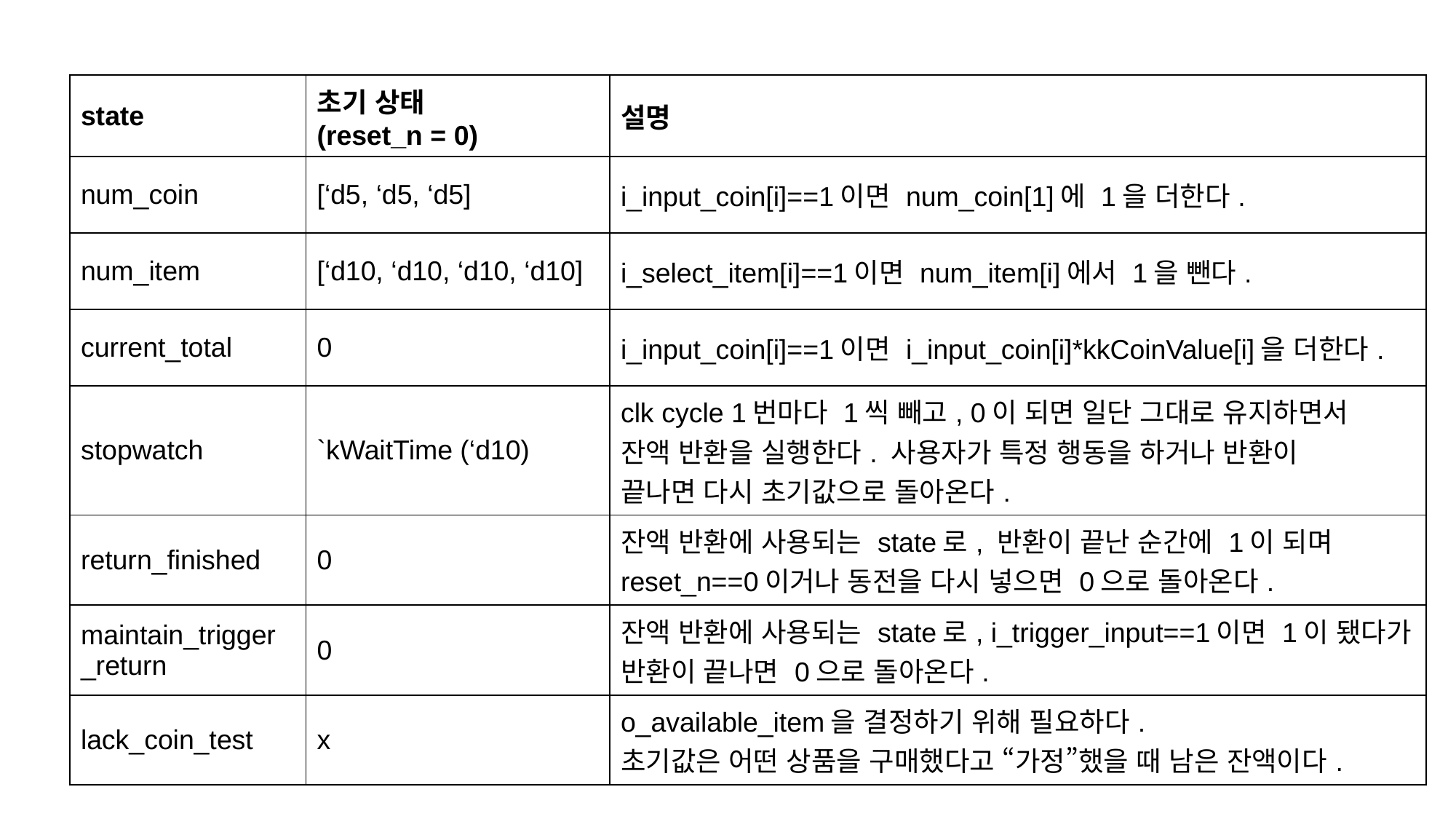

| state | 초기 상태 (reset\_n = 0) | 설명 |
| --- | --- | --- |
| num\_coin | [‘d5, ‘d5, ‘d5] | i\_input\_coin[i]==1이면 num\_coin[1]에 1을 더한다. |
| num\_item | [‘d10, ‘d10, ‘d10, ‘d10] | i\_select\_item[i]==1이면 num\_item[i]에서 1을 뺀다. |
| current\_total | 0 | i\_input\_coin[i]==1이면 i\_input\_coin[i]\*kkCoinValue[i]을 더한다. |
| stopwatch | `kWaitTime (‘d10) | clk cycle 1번마다 1씩 빼고, 0이 되면 일단 그대로 유지하면서 잔액 반환을 실행한다. 사용자가 특정 행동을 하거나 반환이 끝나면 다시 초기값으로 돌아온다. |
| return\_finished | 0 | 잔액 반환에 사용되는 state로, 반환이 끝난 순간에 1이 되며 reset\_n==0이거나 동전을 다시 넣으면 0으로 돌아온다. |
| maintain\_trigger \_return | 0 | 잔액 반환에 사용되는 state로, i\_trigger\_input==1이면 1이 됐다가 반환이 끝나면 0으로 돌아온다. |
| lack\_coin\_test | x | o\_available\_item을 결정하기 위해 필요하다. 초기값은 어떤 상품을 구매했다고 “가정”했을 때 남은 잔액이다. |